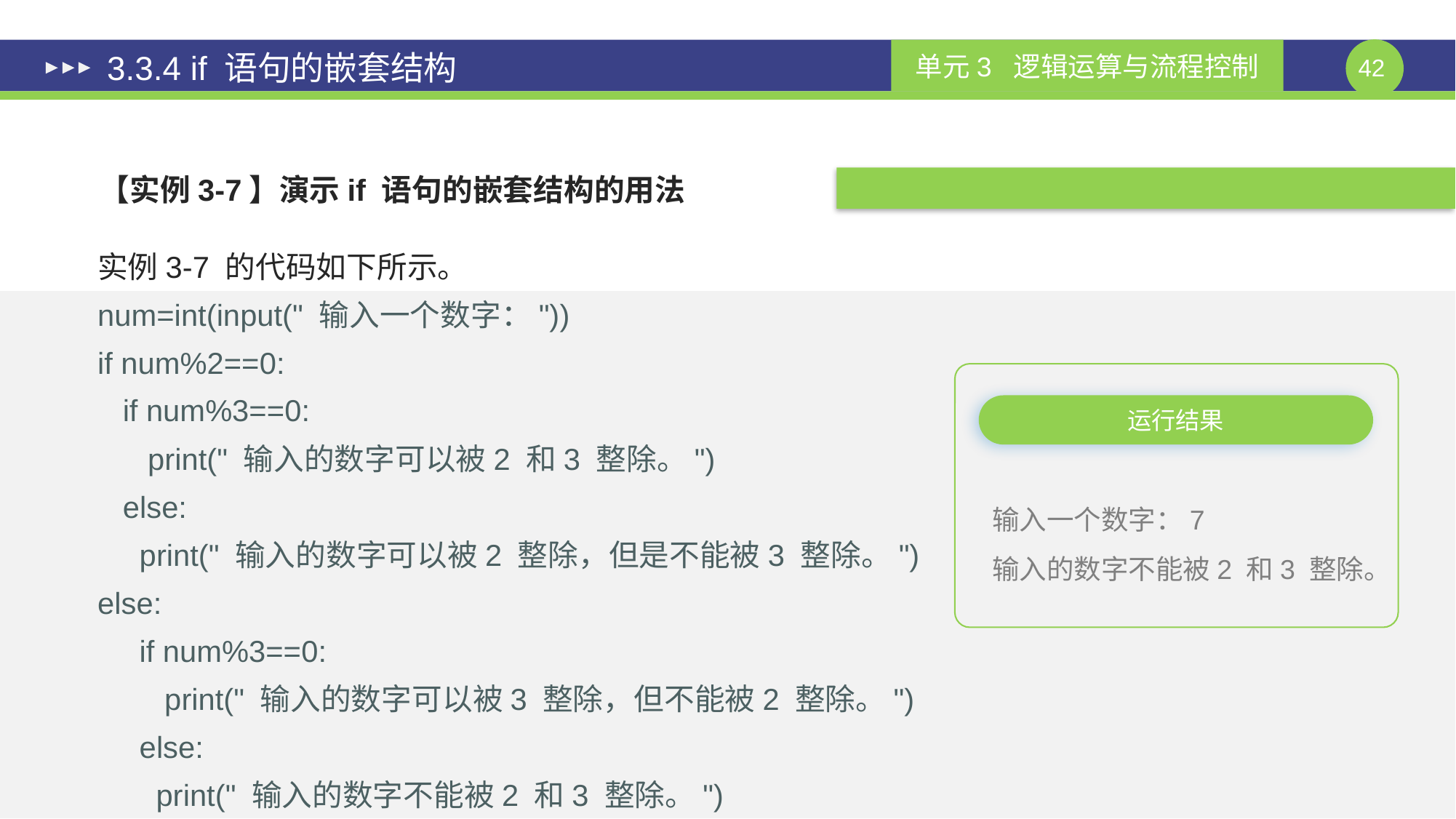

# 3.3.4 if 语句的嵌套结构
【实例3-7】演示if 语句的嵌套结构的用法

实例3-7 的代码如下所示。
num=int(input(" 输入一个数字："))
if num%2==0:
   if num%3==0:
      print(" 输入的数字可以被2 和3 整除。")
   else:
     print(" 输入的数字可以被2 整除，但是不能被3 整除。")
else:
     if num%3==0:
        print(" 输入的数字可以被3 整除，但不能被2 整除。")
     else:
       print(" 输入的数字不能被2 和3 整除。")

运行结果
输入一个数字：7
输入的数字不能被2 和3 整除。